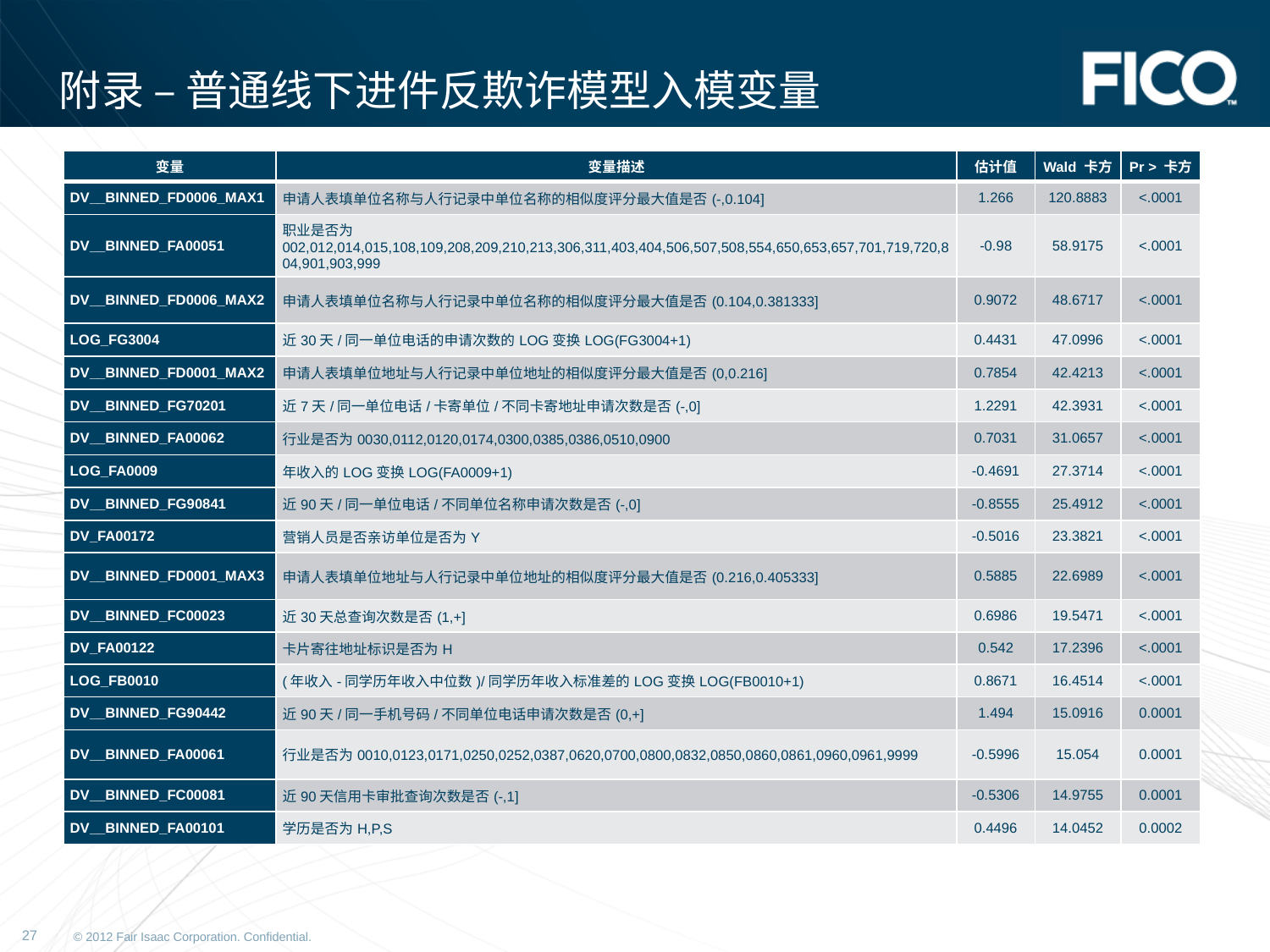

# 附录 – 普通线下进件反欺诈模型入模变量
| 变量 | 变量描述 | 估计值 | Wald 卡方 | Pr > 卡方 |
| --- | --- | --- | --- | --- |
| DV\_\_BINNED\_FD0006\_MAX1 | 申请人表填单位名称与人行记录中单位名称的相似度评分最大值是否(-,0.104] | 1.266 | 120.8883 | <.0001 |
| DV\_\_BINNED\_FA00051 | 职业是否为002,012,014,015,108,109,208,209,210,213,306,311,403,404,506,507,508,554,650,653,657,701,719,720,804,901,903,999 | -0.98 | 58.9175 | <.0001 |
| DV\_\_BINNED\_FD0006\_MAX2 | 申请人表填单位名称与人行记录中单位名称的相似度评分最大值是否(0.104,0.381333] | 0.9072 | 48.6717 | <.0001 |
| LOG\_FG3004 | 近30天/同一单位电话的申请次数的LOG变换LOG(FG3004+1) | 0.4431 | 47.0996 | <.0001 |
| DV\_\_BINNED\_FD0001\_MAX2 | 申请人表填单位地址与人行记录中单位地址的相似度评分最大值是否(0,0.216] | 0.7854 | 42.4213 | <.0001 |
| DV\_\_BINNED\_FG70201 | 近7天/同一单位电话/卡寄单位/不同卡寄地址申请次数是否(-,0] | 1.2291 | 42.3931 | <.0001 |
| DV\_\_BINNED\_FA00062 | 行业是否为0030,0112,0120,0174,0300,0385,0386,0510,0900 | 0.7031 | 31.0657 | <.0001 |
| LOG\_FA0009 | 年收入的LOG变换LOG(FA0009+1) | -0.4691 | 27.3714 | <.0001 |
| DV\_\_BINNED\_FG90841 | 近90天/同一单位电话/不同单位名称申请次数是否(-,0] | -0.8555 | 25.4912 | <.0001 |
| DV\_FA00172 | 营销人员是否亲访单位是否为Y | -0.5016 | 23.3821 | <.0001 |
| DV\_\_BINNED\_FD0001\_MAX3 | 申请人表填单位地址与人行记录中单位地址的相似度评分最大值是否(0.216,0.405333] | 0.5885 | 22.6989 | <.0001 |
| DV\_\_BINNED\_FC00023 | 近30天总查询次数是否(1,+] | 0.6986 | 19.5471 | <.0001 |
| DV\_FA00122 | 卡片寄往地址标识是否为H | 0.542 | 17.2396 | <.0001 |
| LOG\_FB0010 | (年收入-同学历年收入中位数)/同学历年收入标准差的LOG变换LOG(FB0010+1) | 0.8671 | 16.4514 | <.0001 |
| DV\_\_BINNED\_FG90442 | 近90天/同一手机号码/不同单位电话申请次数是否(0,+] | 1.494 | 15.0916 | 0.0001 |
| DV\_\_BINNED\_FA00061 | 行业是否为0010,0123,0171,0250,0252,0387,0620,0700,0800,0832,0850,0860,0861,0960,0961,9999 | -0.5996 | 15.054 | 0.0001 |
| DV\_\_BINNED\_FC00081 | 近90天信用卡审批查询次数是否(-,1] | -0.5306 | 14.9755 | 0.0001 |
| DV\_\_BINNED\_FA00101 | 学历是否为H,P,S | 0.4496 | 14.0452 | 0.0002 |